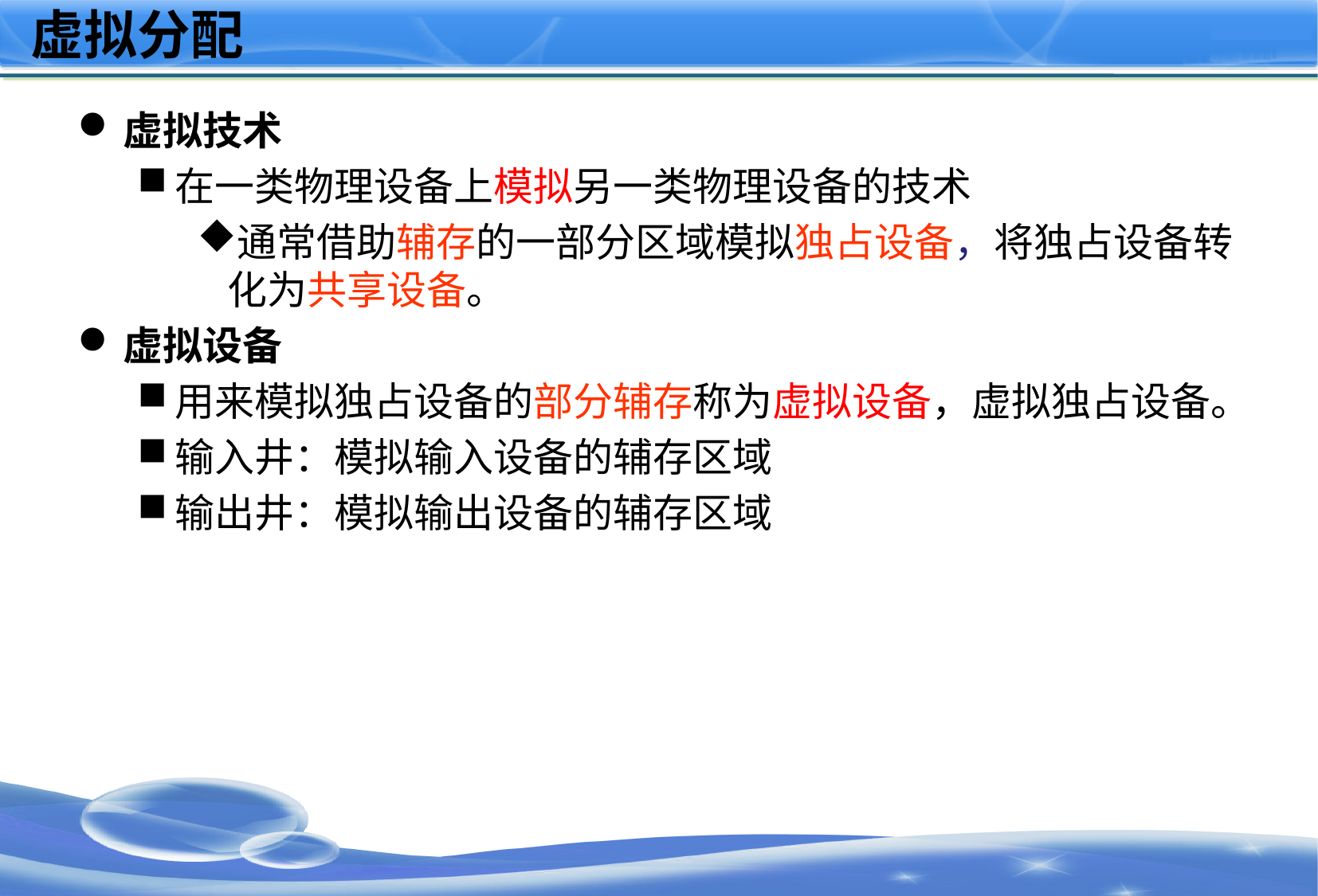

# 虚拟分配
虚拟技术
在一类物理设备上模拟另一类物理设备的技术
通常借助辅存的一部分区域模拟独占设备，将独占设备转化为共享设备。
虚拟设备
用来模拟独占设备的部分辅存称为虚拟设备，虚拟独占设备。
输入井：模拟输入设备的辅存区域
输出井：模拟输出设备的辅存区域